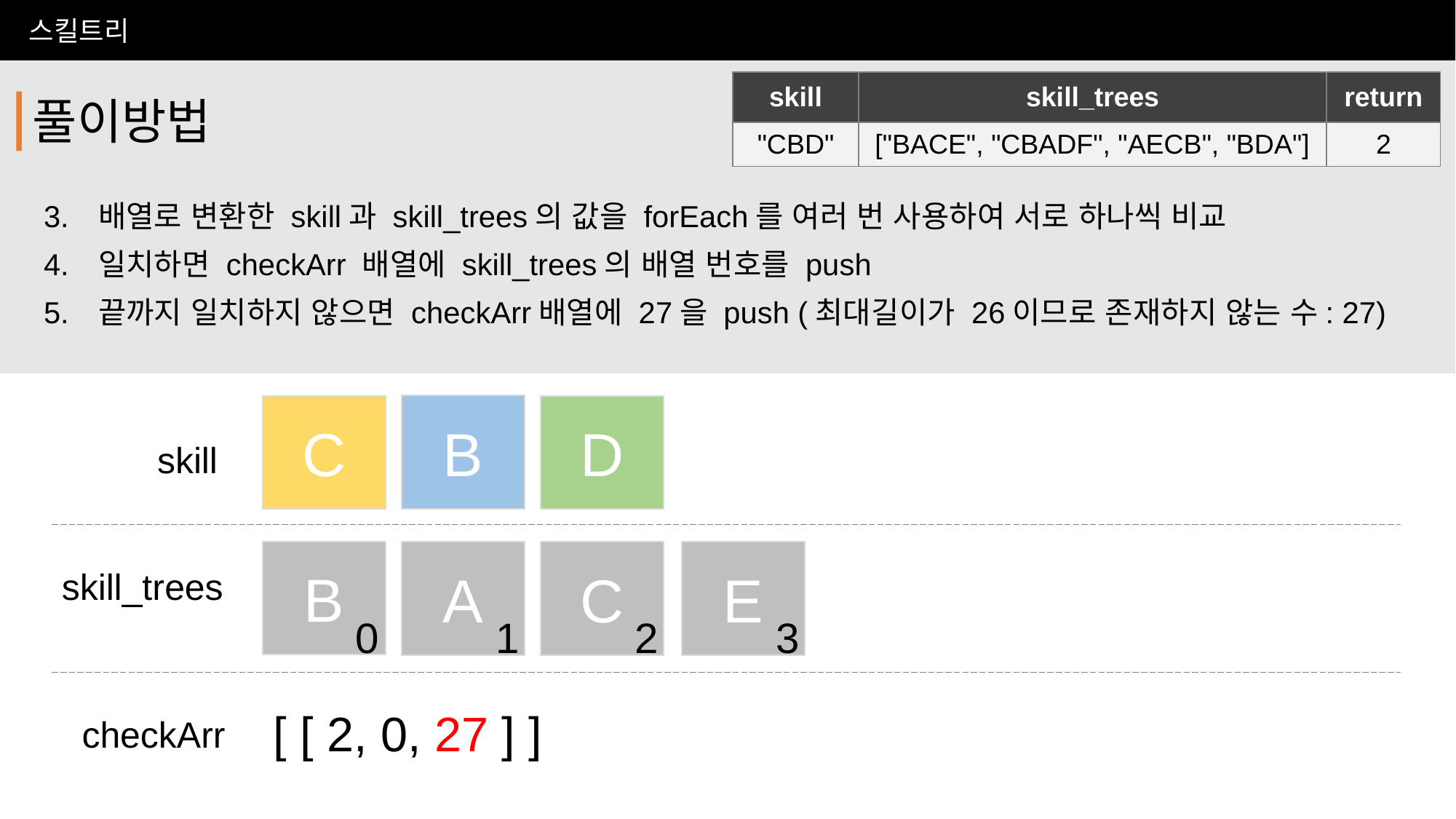

| skill | skill\_trees | return |
| --- | --- | --- |
| "CBD" | ["BACE", "CBADF", "AECB", "BDA"] | 2 |
# 풀이방법
배열로 변환한 skill과 skill_trees의 값을 forEach를 여러 번 사용하여 서로 하나씩 비교
일치하면 checkArr 배열에 skill_trees의 배열 번호를 push
끝까지 일치하지 않으면 checkArr배열에 27을 push (최대길이가 26이므로 존재하지 않는 수: 27)

B
C
D
skill
B
A
C
E
skill_trees
0
1
2
3
[ [ 2, 0, 27 ] ]
[ [ 2, 0 ] ]
checkArr
9